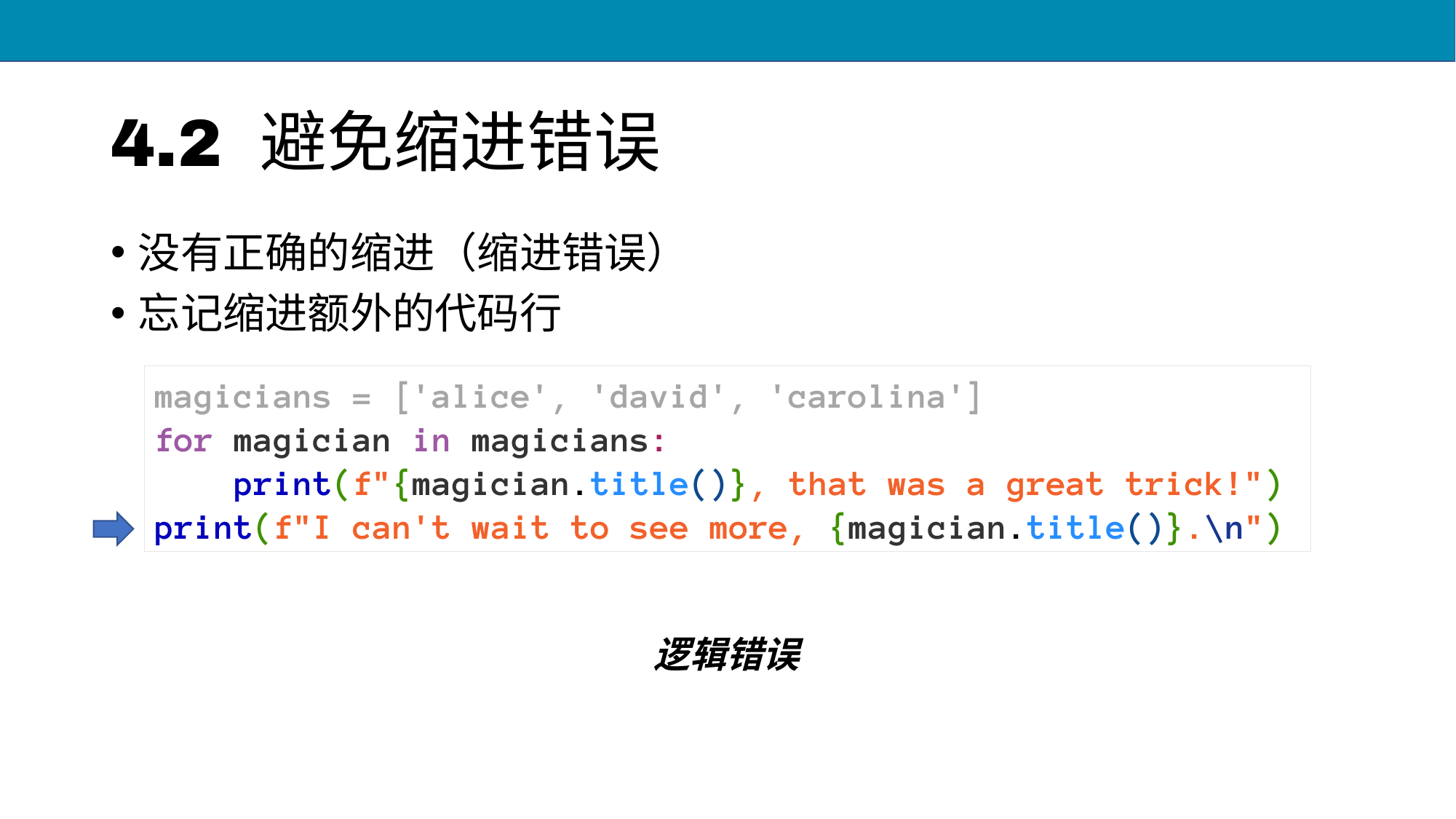

# 4.2 避免缩进错误
没有正确的缩进（缩进错误）
忘记缩进额外的代码行
magicians = ['alice', 'david', 'carolina']
for magician in magicians:
    print(f"{magician.title()}, that was a great trick!")
print(f"I can't wait to see more, {magician.title()}.\n")

逻辑错误